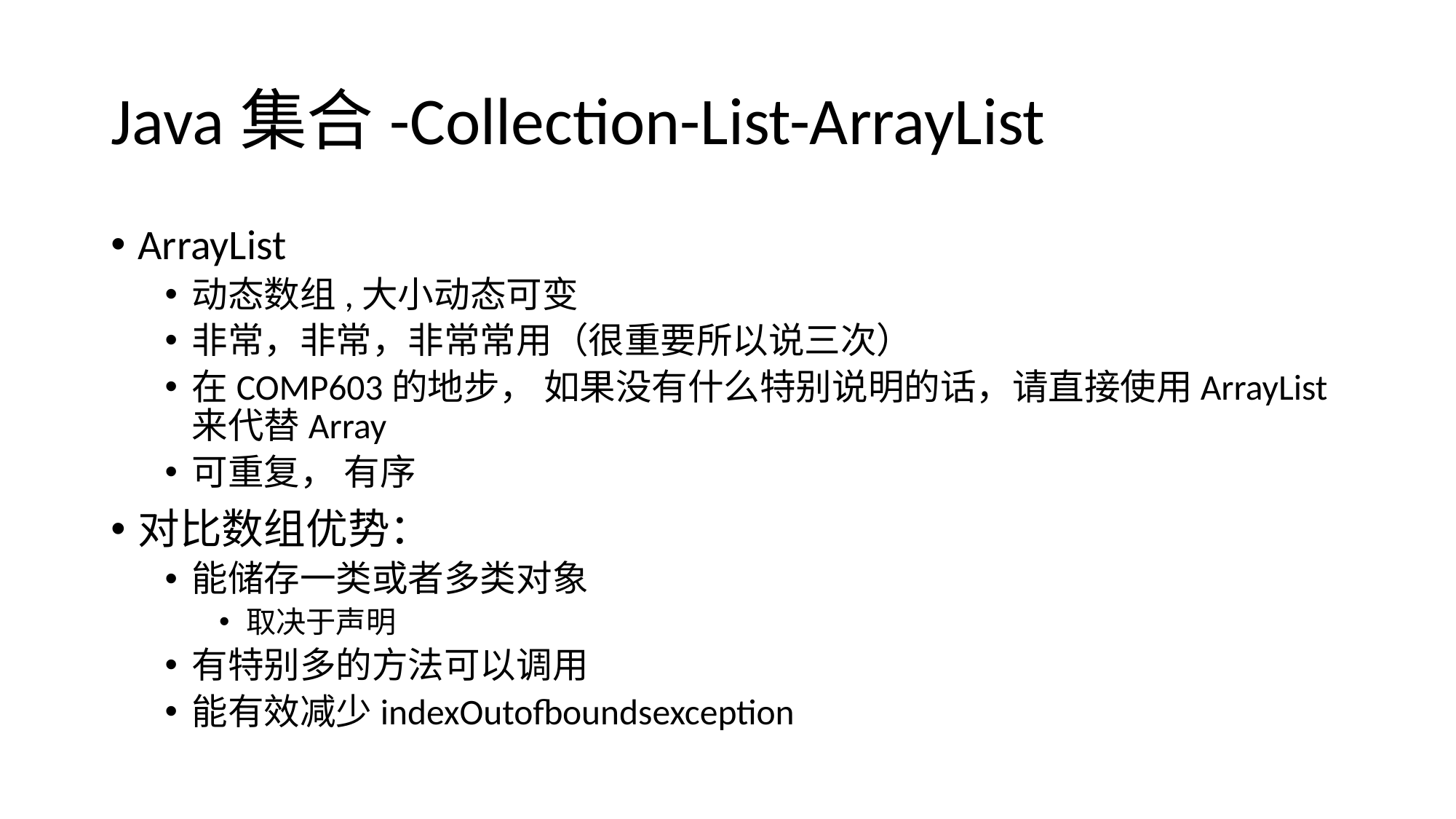

# Java集合-Collection-List-ArrayList
ArrayList
动态数组,大小动态可变
非常，非常，非常常用（很重要所以说三次）
在COMP603的地步， 如果没有什么特别说明的话，请直接使用ArrayList来代替Array
可重复， 有序
对比数组优势：
能储存一类或者多类对象
取决于声明
有特别多的方法可以调用
能有效减少indexOutofboundsexception